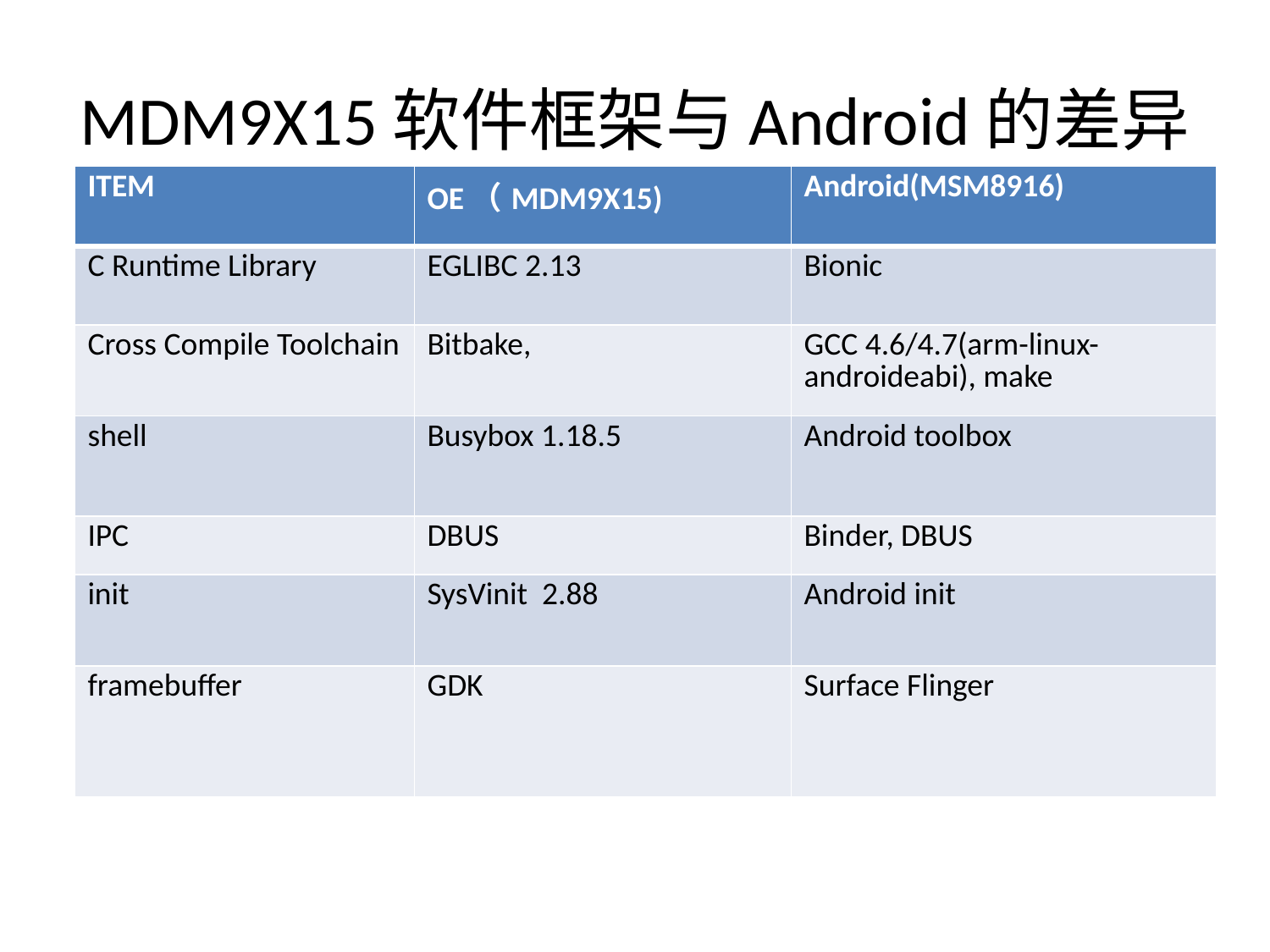

# MDM9X15软件框架与Android的差异
| ITEM | OE（MDM9X15) | Android(MSM8916) |
| --- | --- | --- |
| C Runtime Library | EGLIBC 2.13 | Bionic |
| Cross Compile Toolchain | Bitbake, | GCC 4.6/4.7(arm-linux-androideabi), make |
| shell | Busybox 1.18.5 | Android toolbox |
| IPC | DBUS | Binder, DBUS |
| init | SysVinit 2.88 | Android init |
| framebuffer | GDK | Surface Flinger |